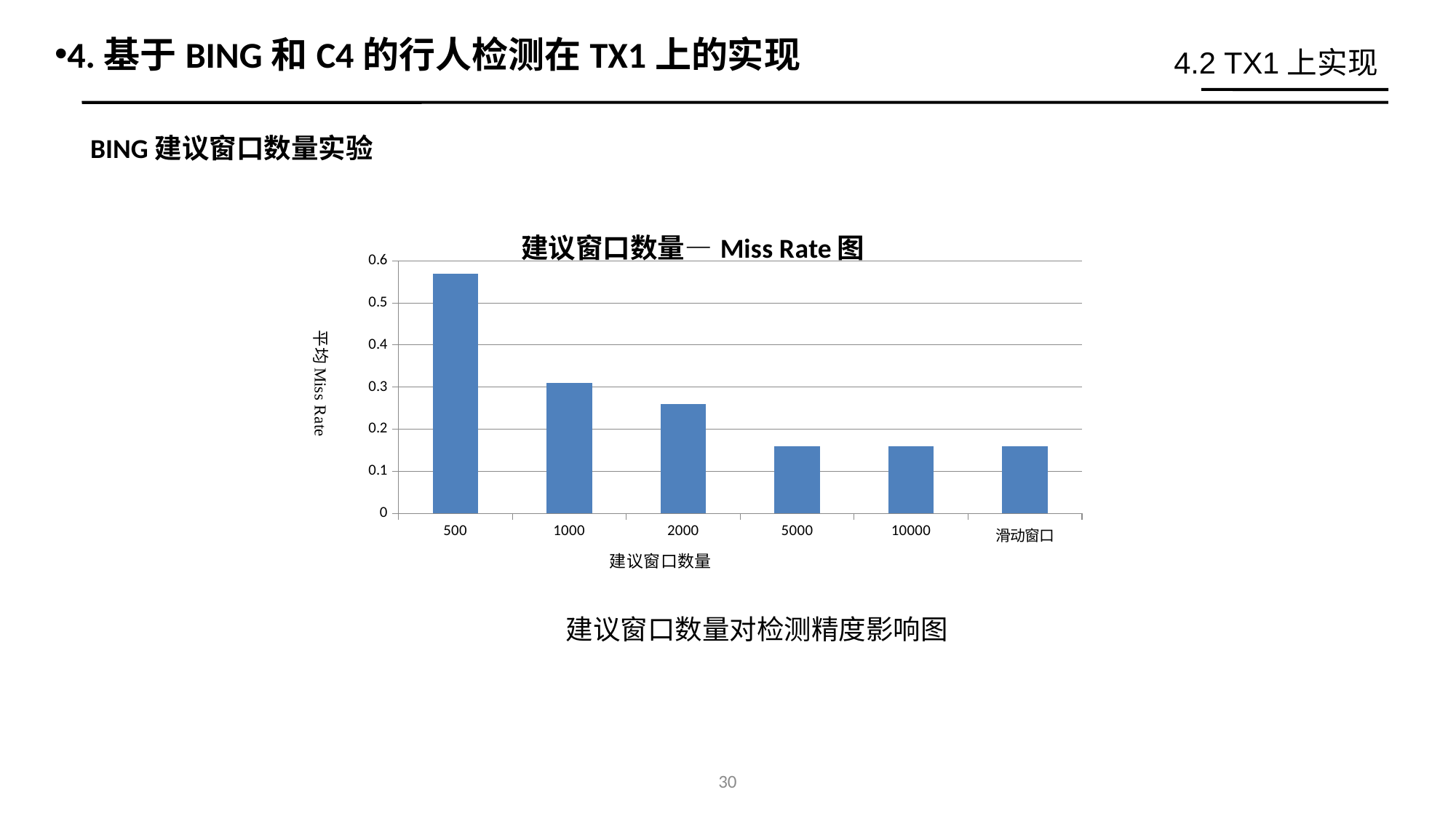

4.基于BING和C4的行人检测在TX1上的实现
4.2 TX1上实现

     BING建议窗口数量实验

### Chart: 建议窗口数量—Miss Rate图

| Category | 系列 1 |
|---|---|
| 500 | 0.57 |
| 1000 | 0.3100000000000007 |
| 2000 | 0.26 |
| 5000 | 0.16000000000000006 |
| 10000 | 0.16000000000000006 |
| 滑动窗口 | 0.16000000000000006 |
建议窗口数量对检测精度影响图
30